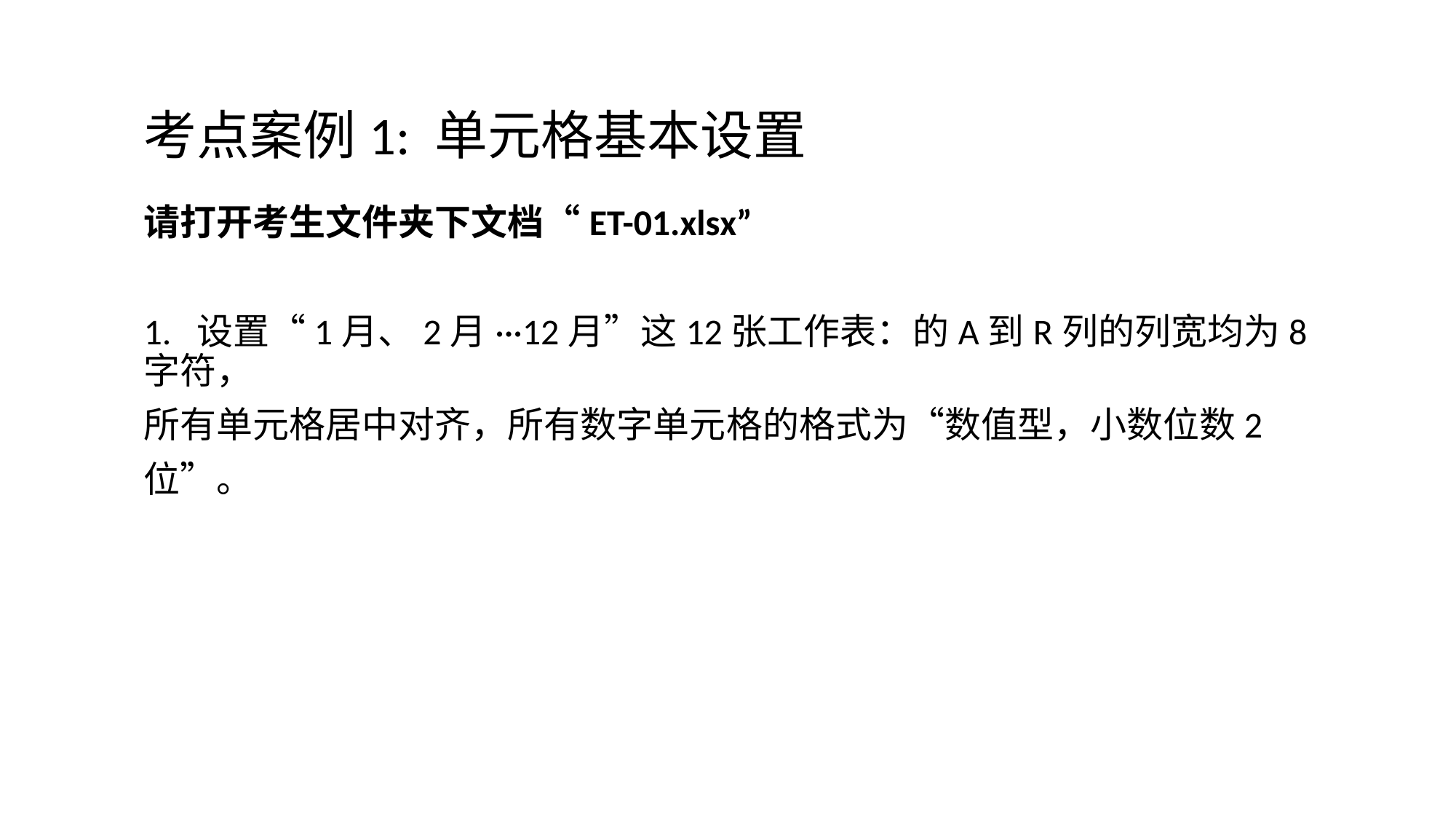

# 考点案例1: 单元格基本设置
请打开考生文件夹下文档“ET-01.xlsx”

1.  设置“1月、2月···12月”这12张工作表：的A到R列的列宽均为8字符，
所有单元格居中对齐，所有数字单元格的格式为“数值型，小数位数2
位”。